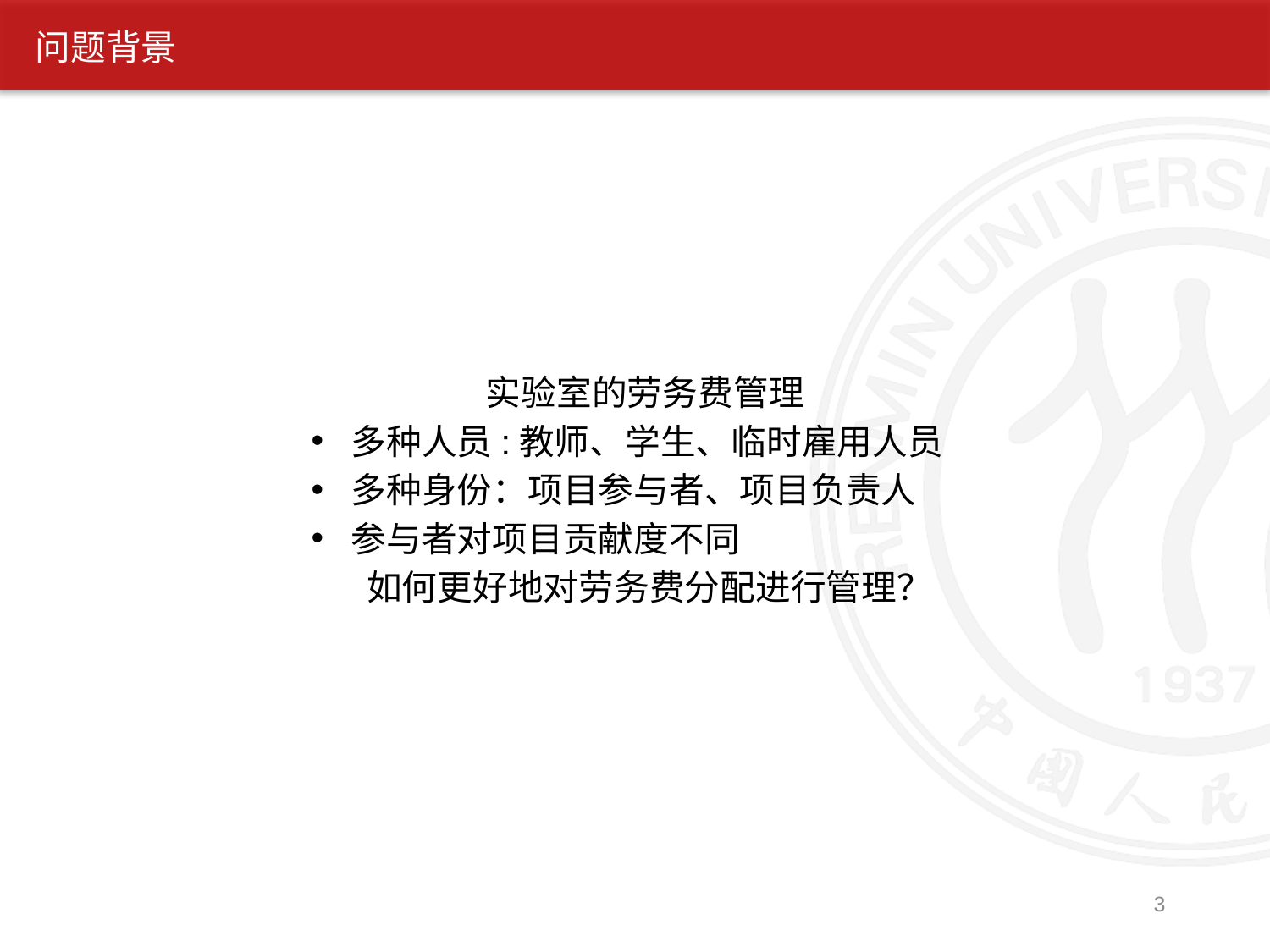

问题背景
	     实验室的劳务费管理
多种人员:教师、学生、临时雇用人员
多种身份：项目参与者、项目负责人
参与者对项目贡献度不同
      如何更好地对劳务费分配进行管理？
3